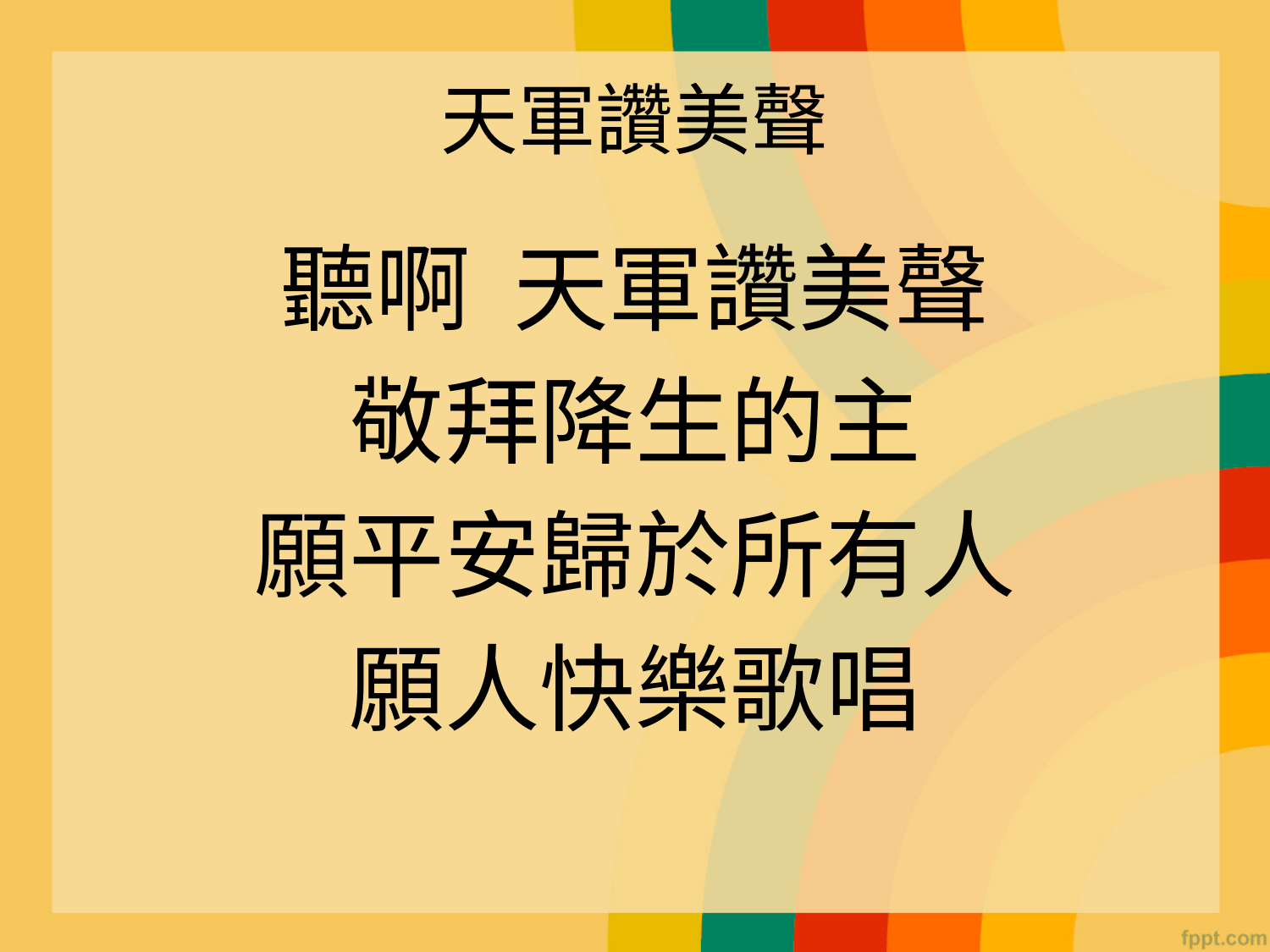

# 天軍讚美聲
聽啊  天軍讚美聲
敬拜降生的主
願平安歸於所有人
願人快樂歌唱